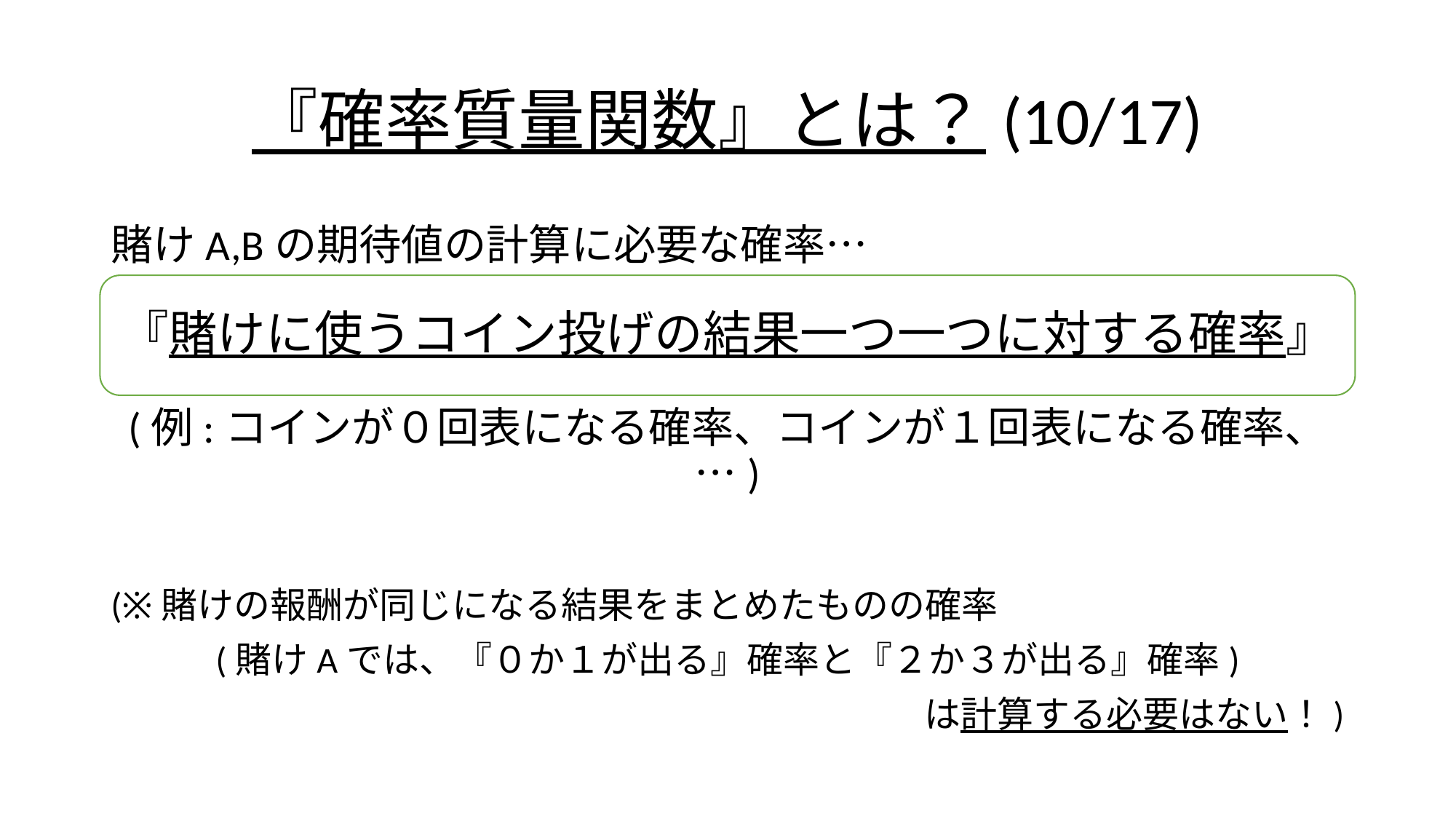

# 『確率質量関数』とは？(10/17)
賭けA,Bの期待値の計算に必要な確率…

(例:コインが０回表になる確率、コインが１回表になる確率、…)

(※賭けの報酬が同じになる結果をまとめたものの確率
(賭けAでは、『０か１が出る』確率と『２か３が出る』確率)
は計算する必要はない！)

『賭けに使うコイン投げの結果一つ一つに対する確率』